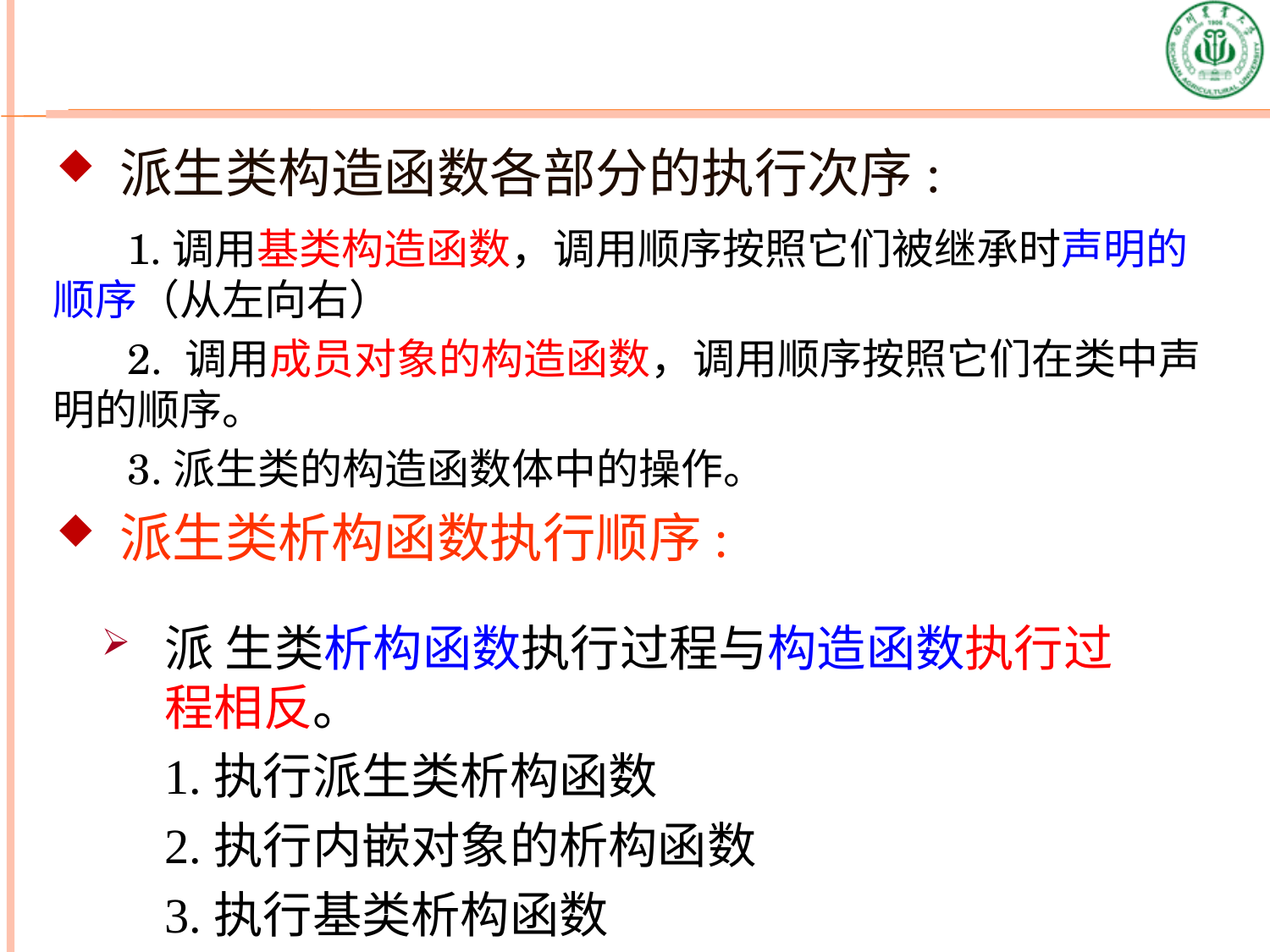

派生类构造函数各部分的执行次序:
1.调用基类构造函数，调用顺序按照它们被继承时声明的顺序（从左向右）
2. 调用成员对象的构造函数，调用顺序按照它们在类中声明的顺序。
3.派生类的构造函数体中的操作。
派生类析构函数执行顺序:
派 生类析构函数执行过程与构造函数执行过程相反。
1.执行派生类析构函数
2.执行内嵌对象的析构函数
3.执行基类析构函数